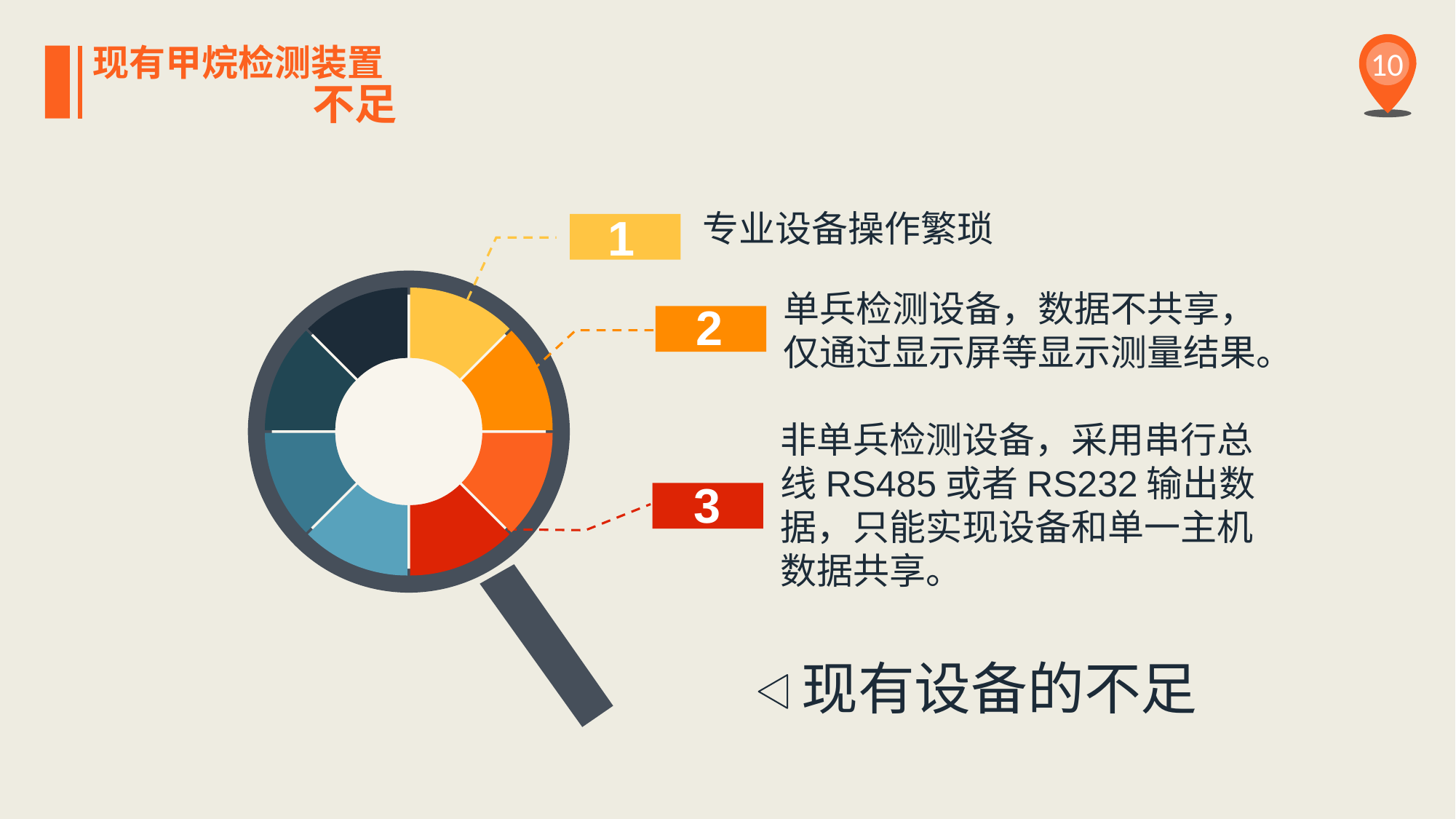

现有甲烷检测装置
10

不足
专业设备操作繁琐

1

单兵检测设备，数据不共享，仅通过显示屏等显示测量结果。

### Chart

| Category | 销售额 |
|---|---|
| 第一季度 | 12.5 |
| 第二季度 | 12.5 |
| 第三季度 | 12.5 |
| 第四季度 | 12.5 |
| 第五季度 | 12.5 |
| 第六季度 | 12.5 |
| 第七季度 | 12.5 |
| 第八季度 | 12.5 |
2

非单兵检测设备，采用串行总线RS485或者RS232输出数据，只能实现设备和单一主机数据共享。

3

现有设备的不足